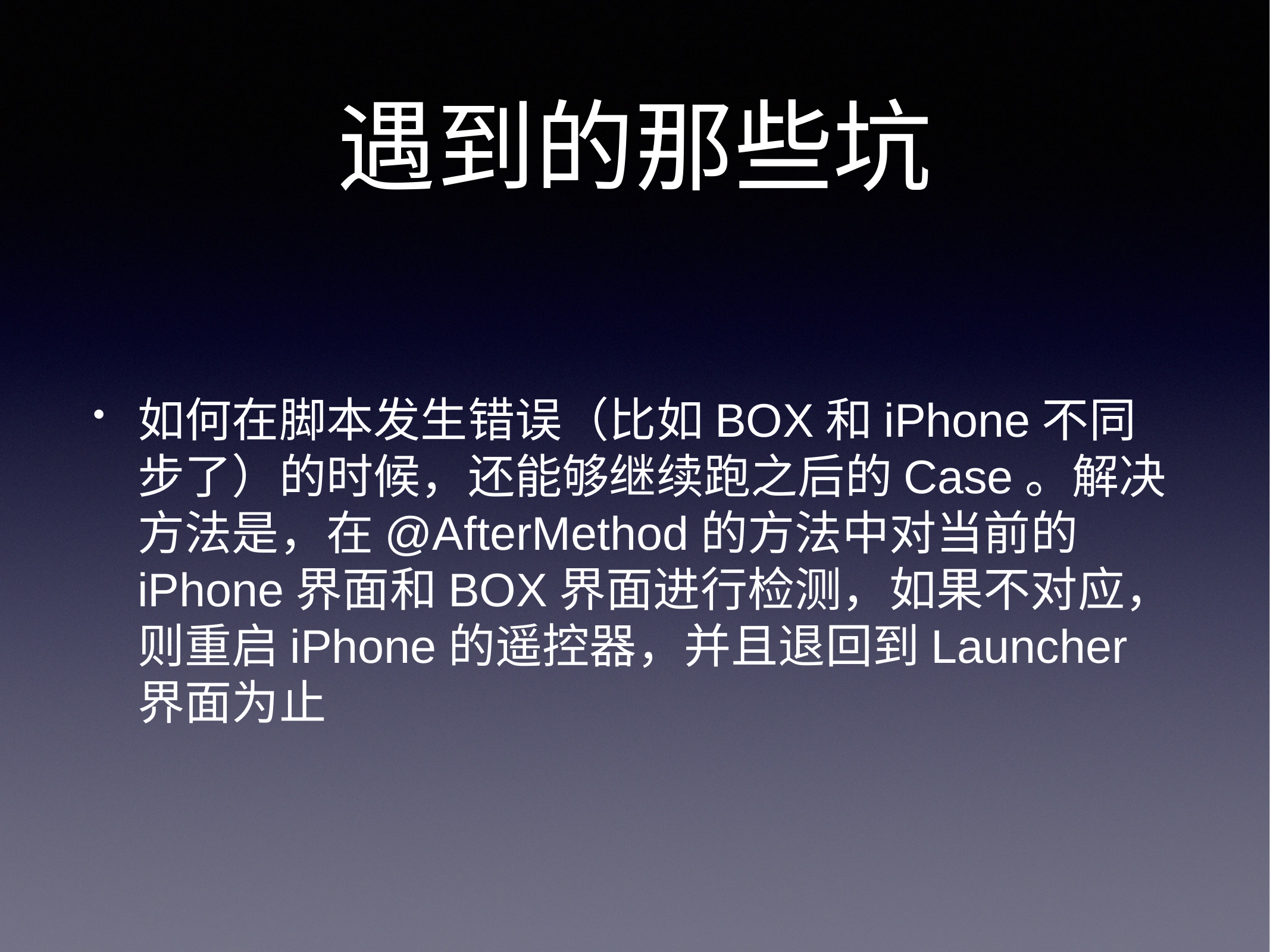

# 遇到的那些坑
如何在脚本发生错误（比如BOX和iPhone不同步了）的时候，还能够继续跑之后的Case。解决方法是，在@AfterMethod的方法中对当前的iPhone界面和BOX界面进行检测，如果不对应，则重启iPhone的遥控器，并且退回到Launcher界面为止